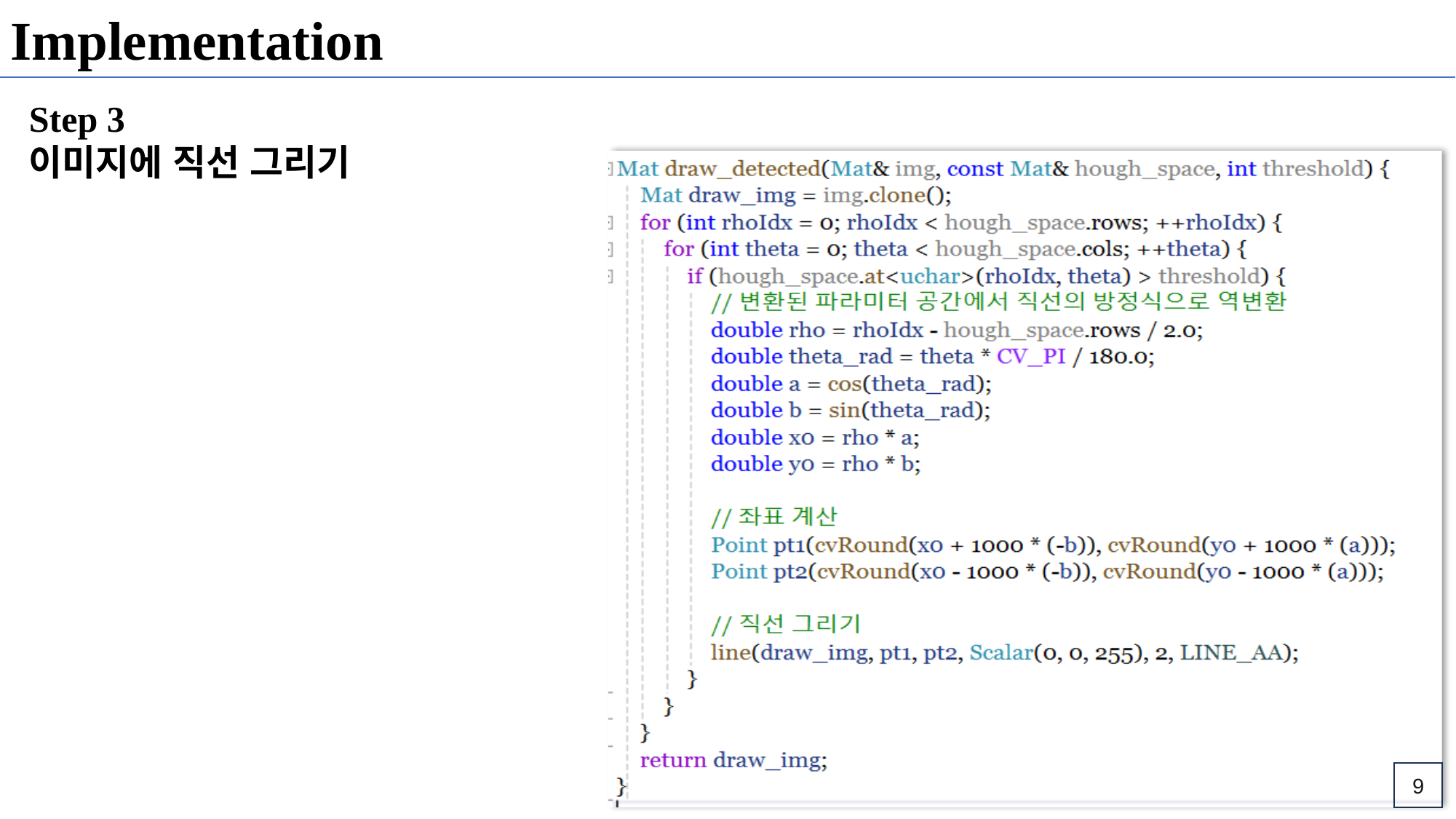

Implementation
Step 3
이미지에 직선 그리기

9